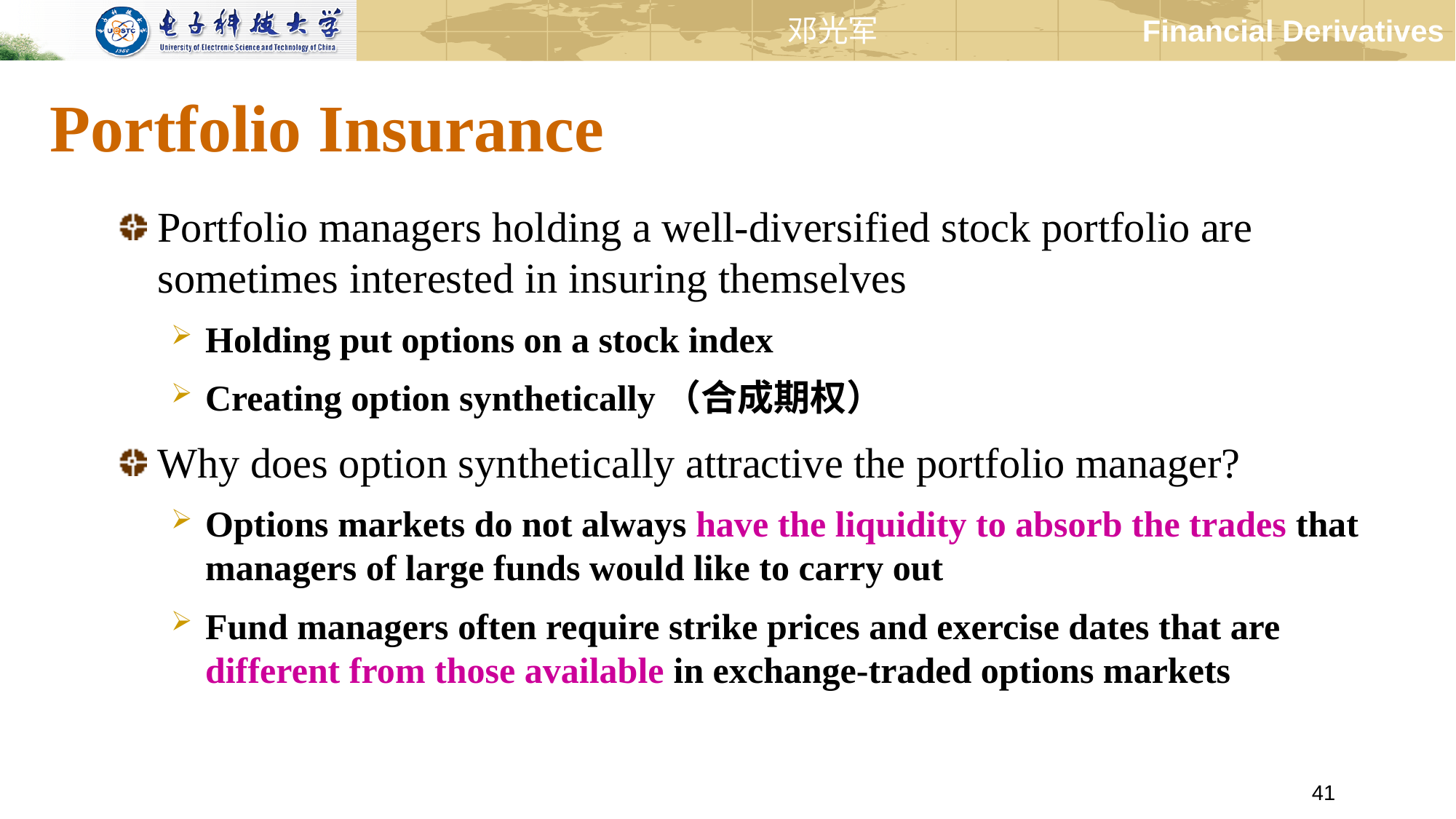

# Portfolio Insurance
Portfolio managers holding a well-diversified stock portfolio are sometimes interested in insuring themselves
Holding put options on a stock index
Creating option synthetically（合成期权）
Why does option synthetically attractive the portfolio manager?
Options markets do not always have the liquidity to absorb the trades that managers of large funds would like to carry out
Fund managers often require strike prices and exercise dates that are different from those available in exchange-traded options markets